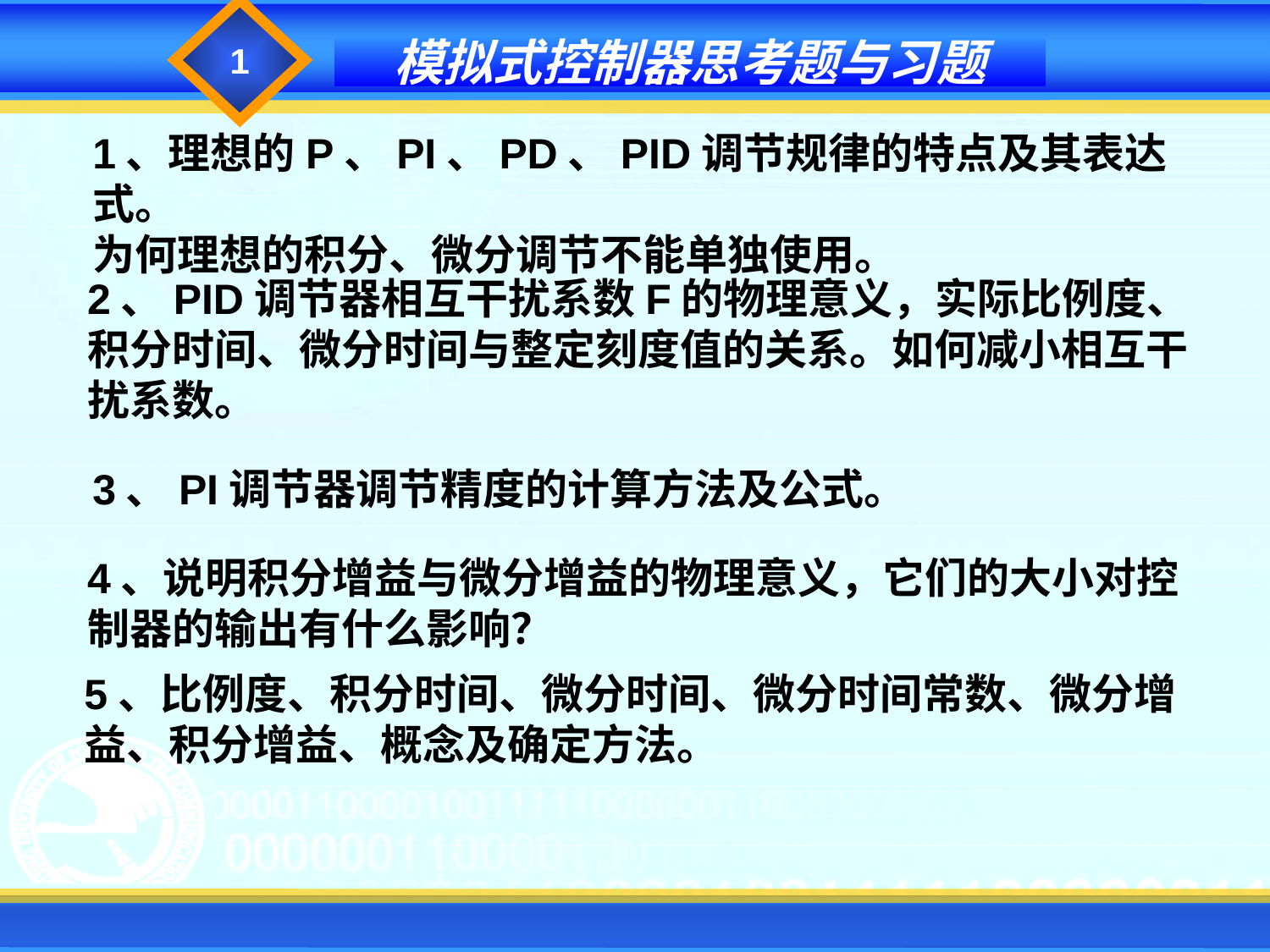

1
模拟式控制器思考题与习题
1、理想的P、PI、PD、PID调节规律的特点及其表达式。
为何理想的积分、微分调节不能单独使用。
2、PID调节器相互干扰系数F的物理意义，实际比例度、积分时间、微分时间与整定刻度值的关系。如何减小相互干扰系数。
3、PI调节器调节精度的计算方法及公式。
4、说明积分增益与微分增益的物理意义，它们的大小对控制器的输出有什么影响？
5、比例度、积分时间、微分时间、微分时间常数、微分增益、积分增益、概念及确定方法。